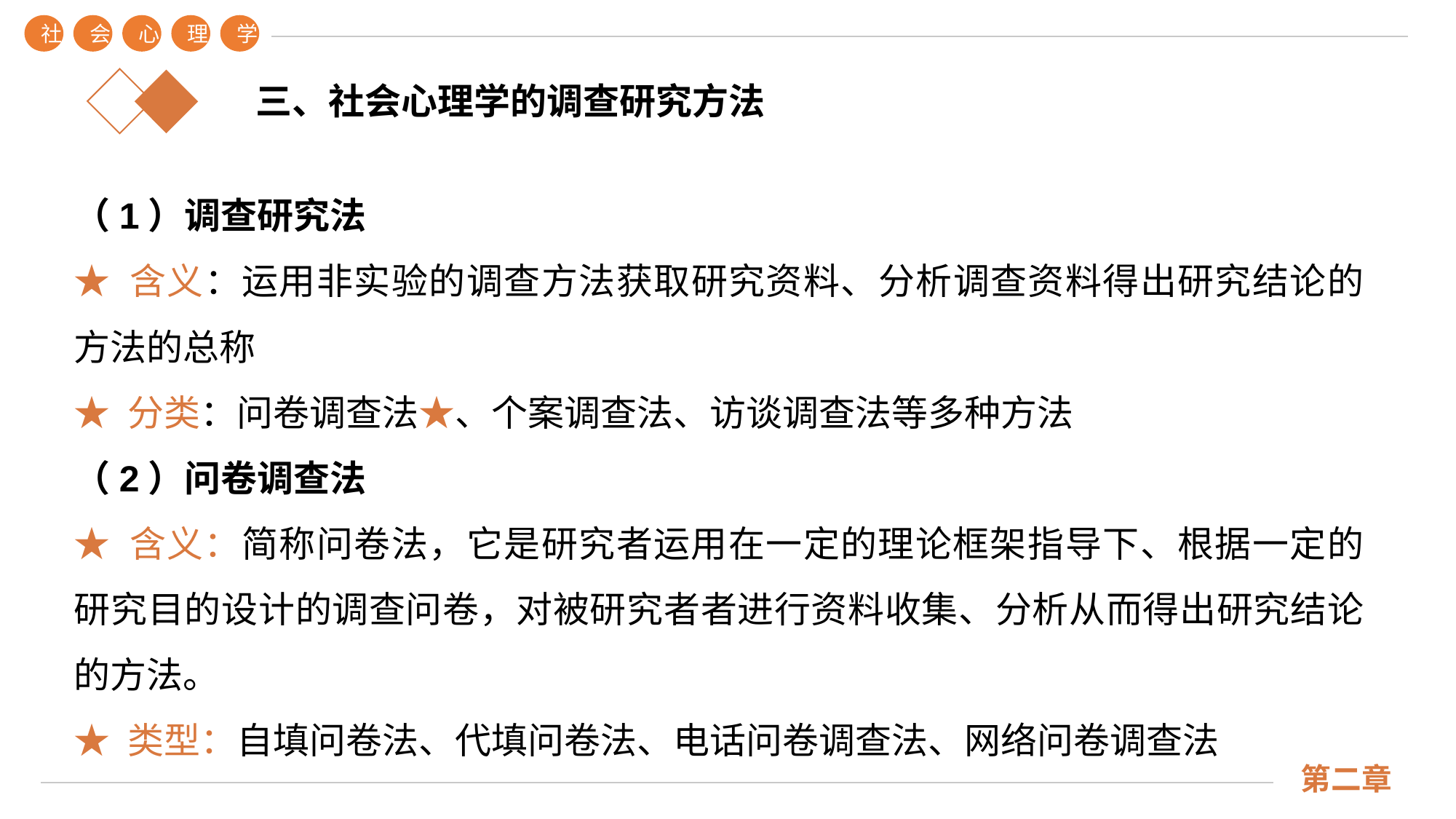

社
会
心
理
学
第二章

三、社会心理学的调查研究方法
（1）调查研究法
★ 含义：运用非实验的调查方法获取研究资料、分析调查资料得出研究结论的方法的总称
★ 分类：问卷调查法★、个案调查法、访谈调查法等多种方法
（2）问卷调查法
★ 含义：简称问卷法，它是研究者运用在一定的理论框架指导下、根据一定的研究目的设计的调查问卷，对被研究者者进行资料收集、分析从而得出研究结论的方法。
★ 类型：自填问卷法、代填问卷法、电话问卷调查法、网络问卷调查法